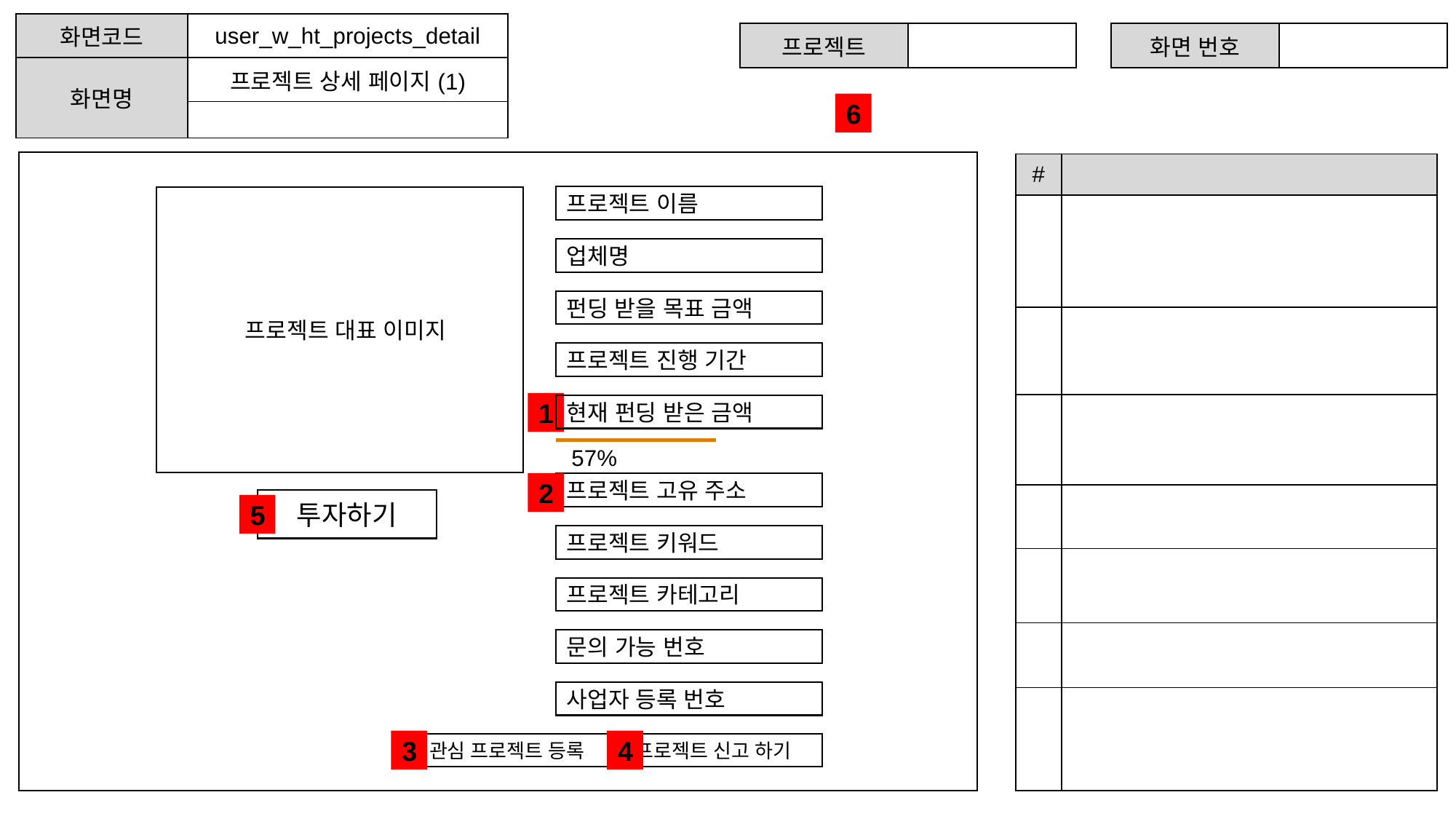

| 화면코드 | user\_w\_ht\_projects\_detail |
| --- | --- |
| 화면명 | 프로젝트 상세 페이지(1) |
|  |  |
| 프로젝트 |  |
| --- | --- |
| 화면 번호 |  |
| --- | --- |
6

프로젝트 이름
 프로젝트 대표 이미지
업체명
펀딩 받을 목표 금액
프로젝트 진행 기간
현재 펀딩 받은 금액
프로젝트 고유 주소
프로젝트 키워드
프로젝트 카테고리
문의 가능 번호
사업자 등록 번호
3
4
1
57%
2
투자하기
5
관심 프로젝트 등록
프로젝트 신고 하기
| # |  |
| --- | --- |
|  |  |
|  |  |
|  |  |
|  |  |
|  |  |
|  |  |
|  |  |